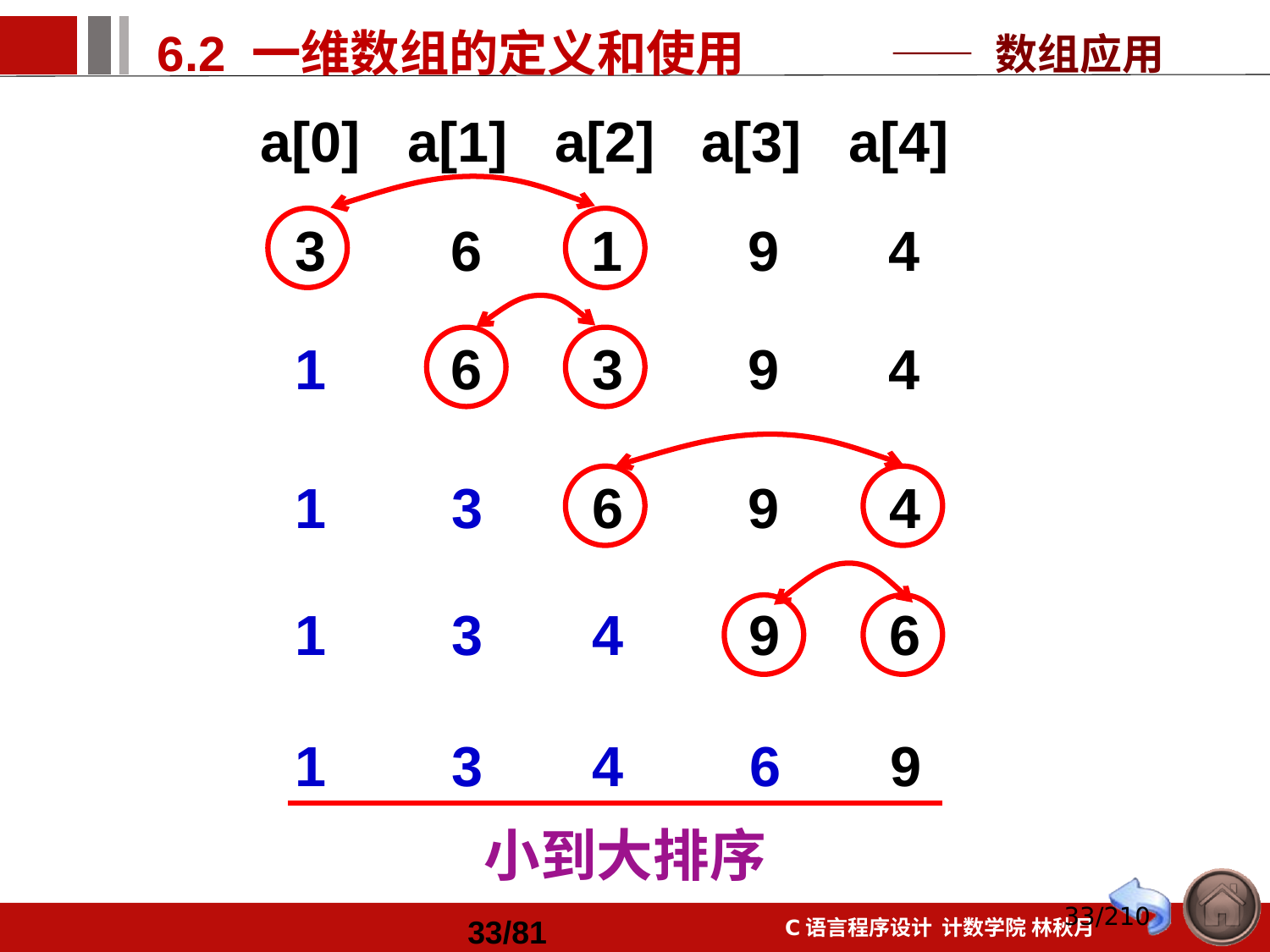

—— 数组应用
a[0]   a[1]   a[2]   a[3]   a[4]

      3        6       1        9       4

      1        6       3        9       4

      1        3       6        9       4

      1        3       4        9       6

      1        3       4        6       9
小到大排序
33/210